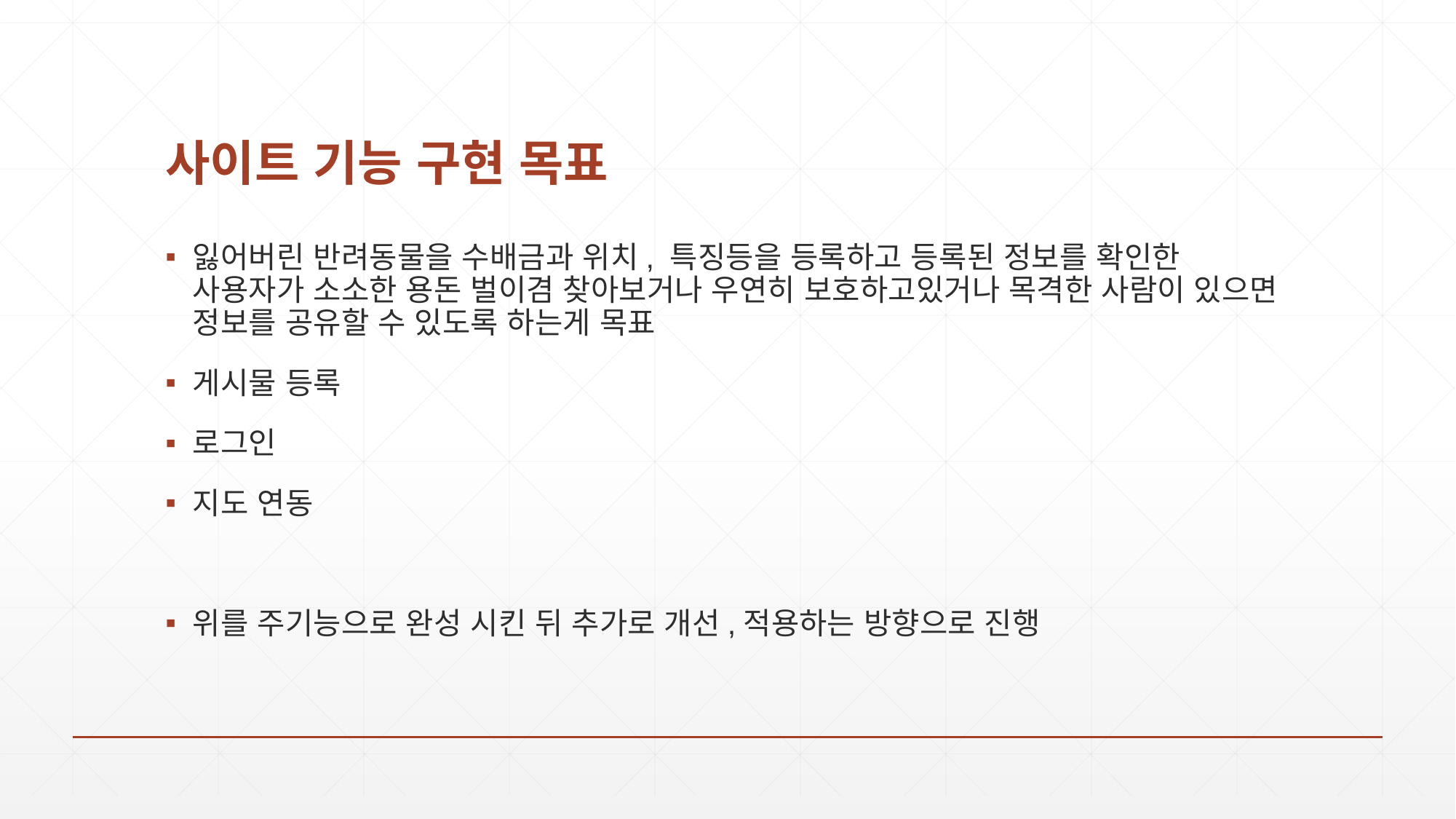

# 사이트 기능 구현 목표
잃어버린 반려동물을 수배금과 위치, 특징등을 등록하고 등록된 정보를 확인한 사용자가 소소한 용돈 벌이겸 찾아보거나 우연히 보호하고있거나 목격한 사람이 있으면 정보를 공유할 수 있도록 하는게 목표
게시물 등록
로그인
지도 연동

위를 주기능으로 완성 시킨 뒤 추가로 개선,적용하는 방향으로 진행